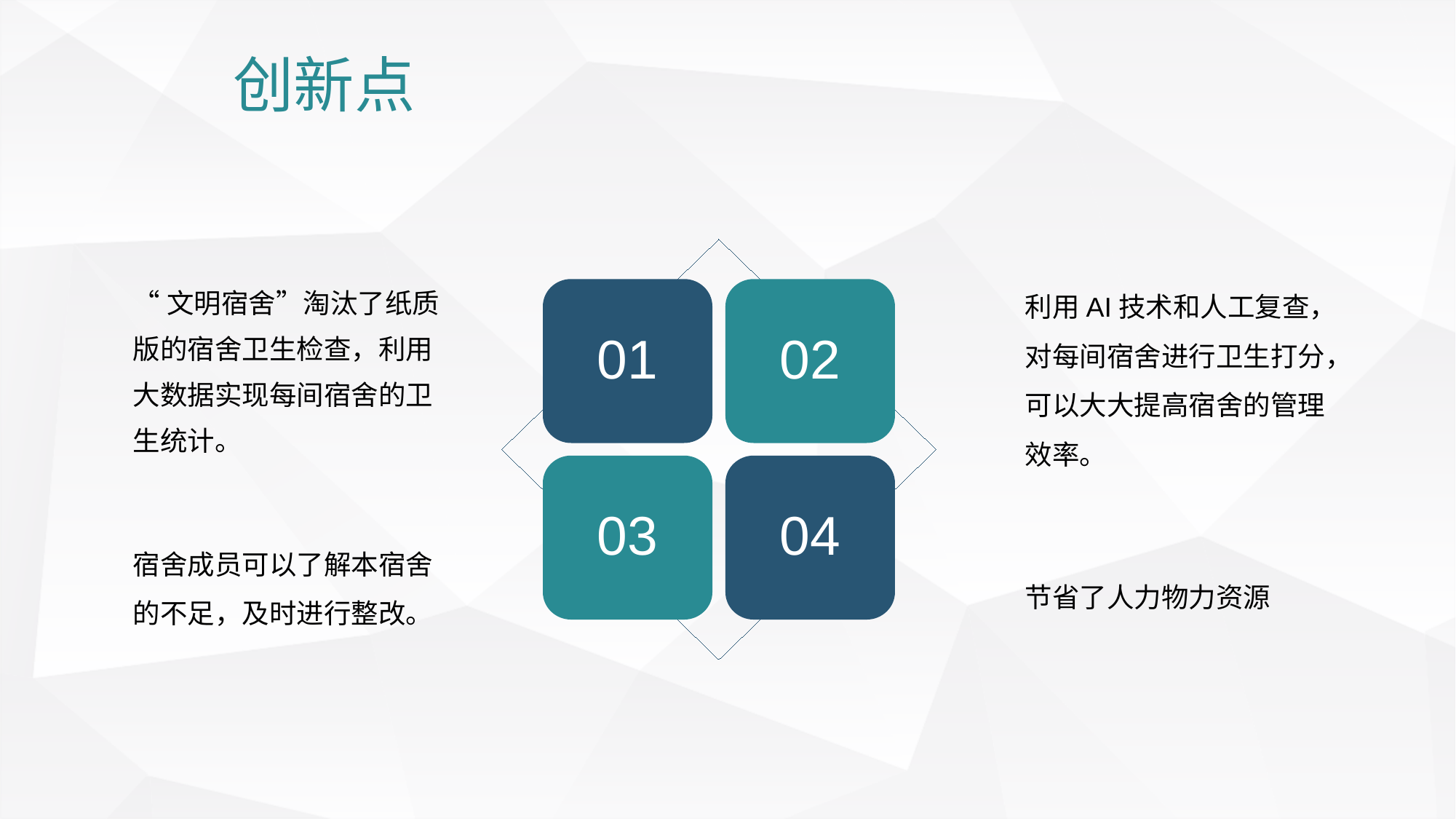

创新点

01
02
03
04
“文明宿舍”淘汰了纸质版的宿舍卫生检查，利用大数据实现每间宿舍的卫生统计。
利用AI技术和人工复查，对每间宿舍进行卫生打分，可以大大提高宿舍的管理效率。
宿舍成员可以了解本宿舍的不足，及时进行整改。
节省了人力物力资源